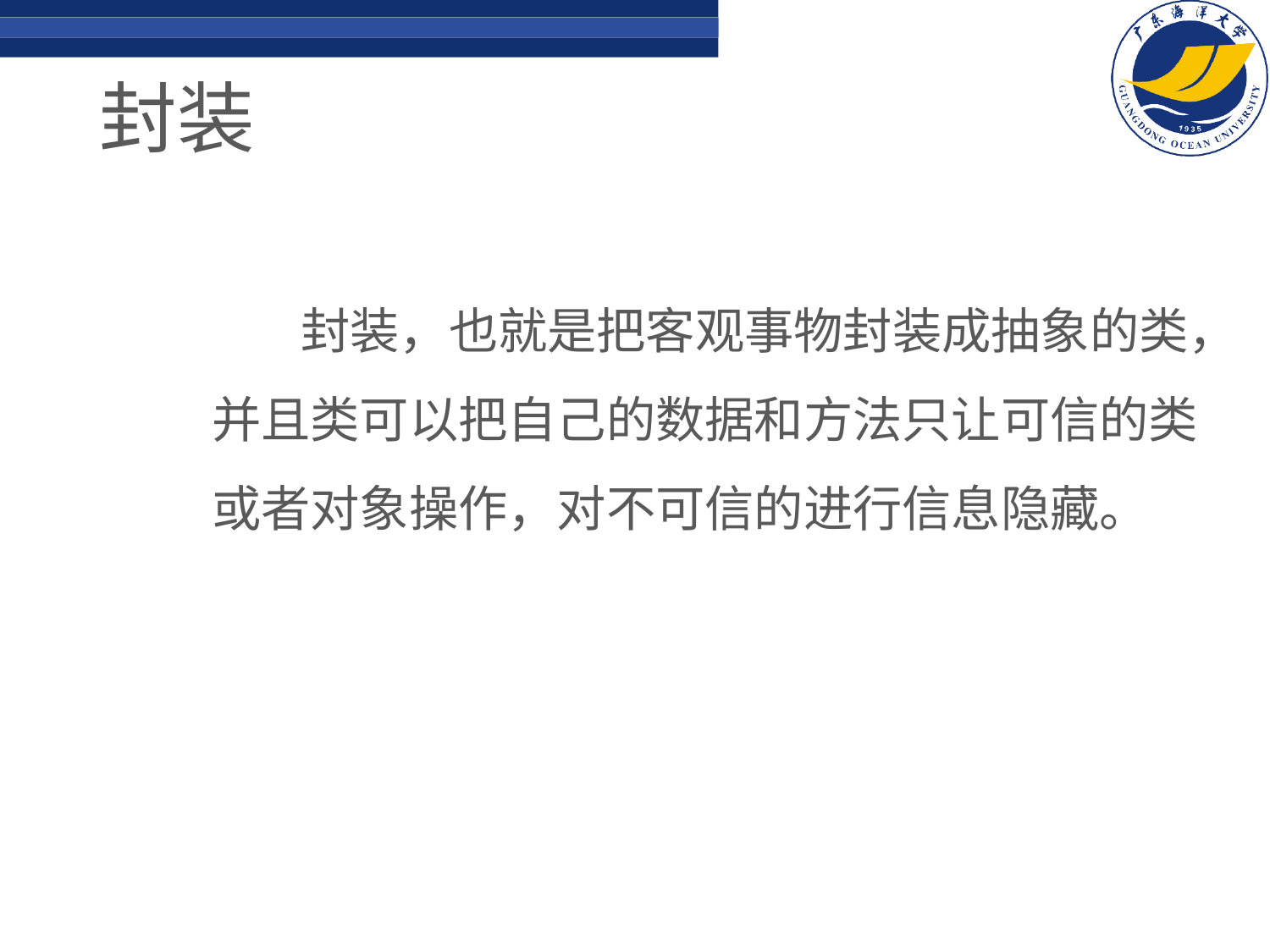

# 封装
       封装，也就是把客观事物封装成抽象的类，并且类可以把自己的数据和方法只让可信的类或者对象操作，对不可信的进行信息隐藏。